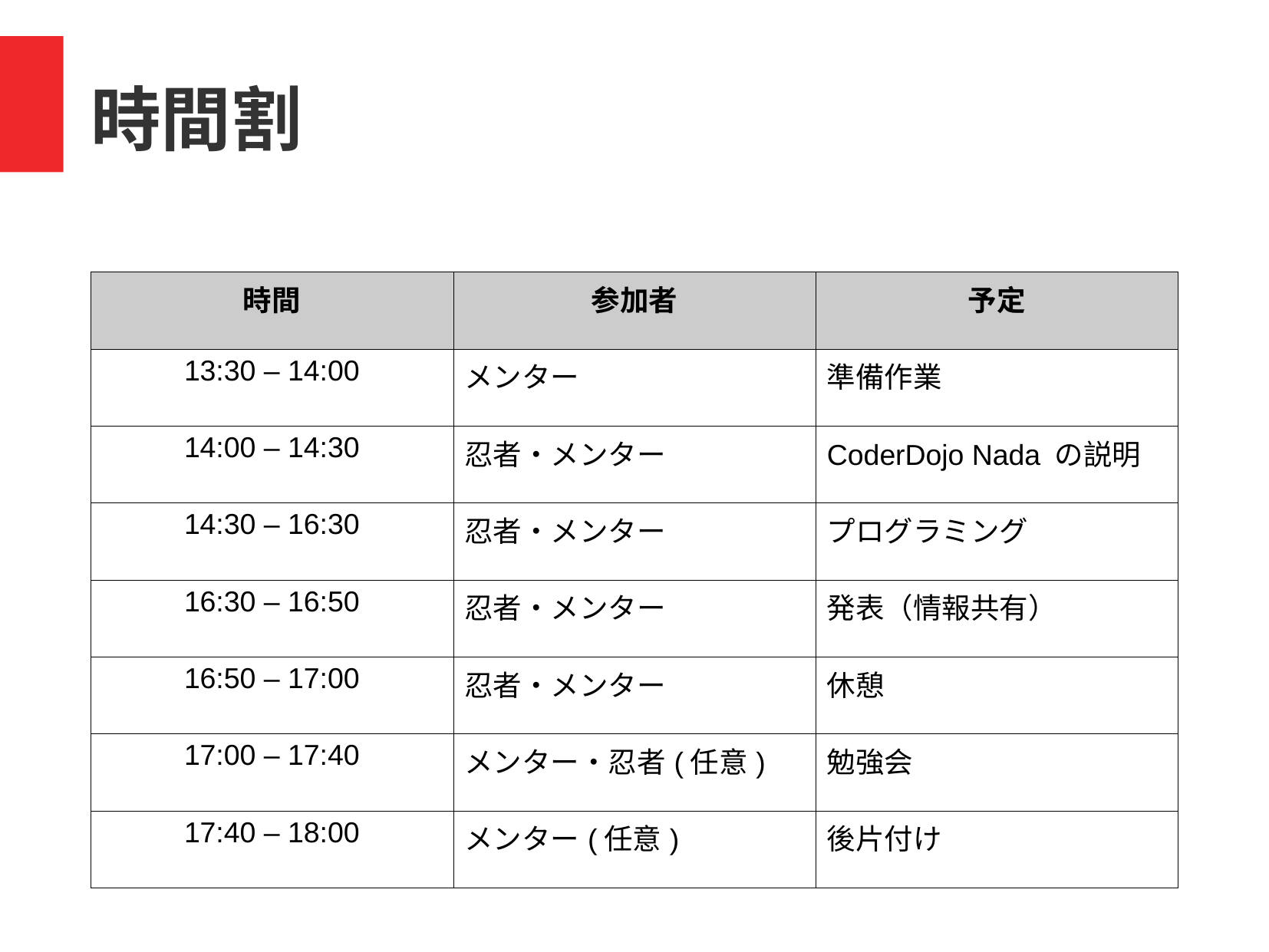

時間割
| 時間 | 参加者 | 予定 |
| --- | --- | --- |
| 13:30 – 14:00 | メンター | 準備作業 |
| 14:00 – 14:30 | 忍者・メンター | CoderDojo Nada の説明 |
| 14:30 – 16:30 | 忍者・メンター | プログラミング |
| 16:30 – 16:50 | 忍者・メンター | 発表（情報共有） |
| 16:50 – 17:00 | 忍者・メンター | 休憩 |
| 17:00 – 17:40 | メンター・忍者(任意) | 勉強会 |
| 17:40 – 18:00 | メンター(任意) | 後片付け |